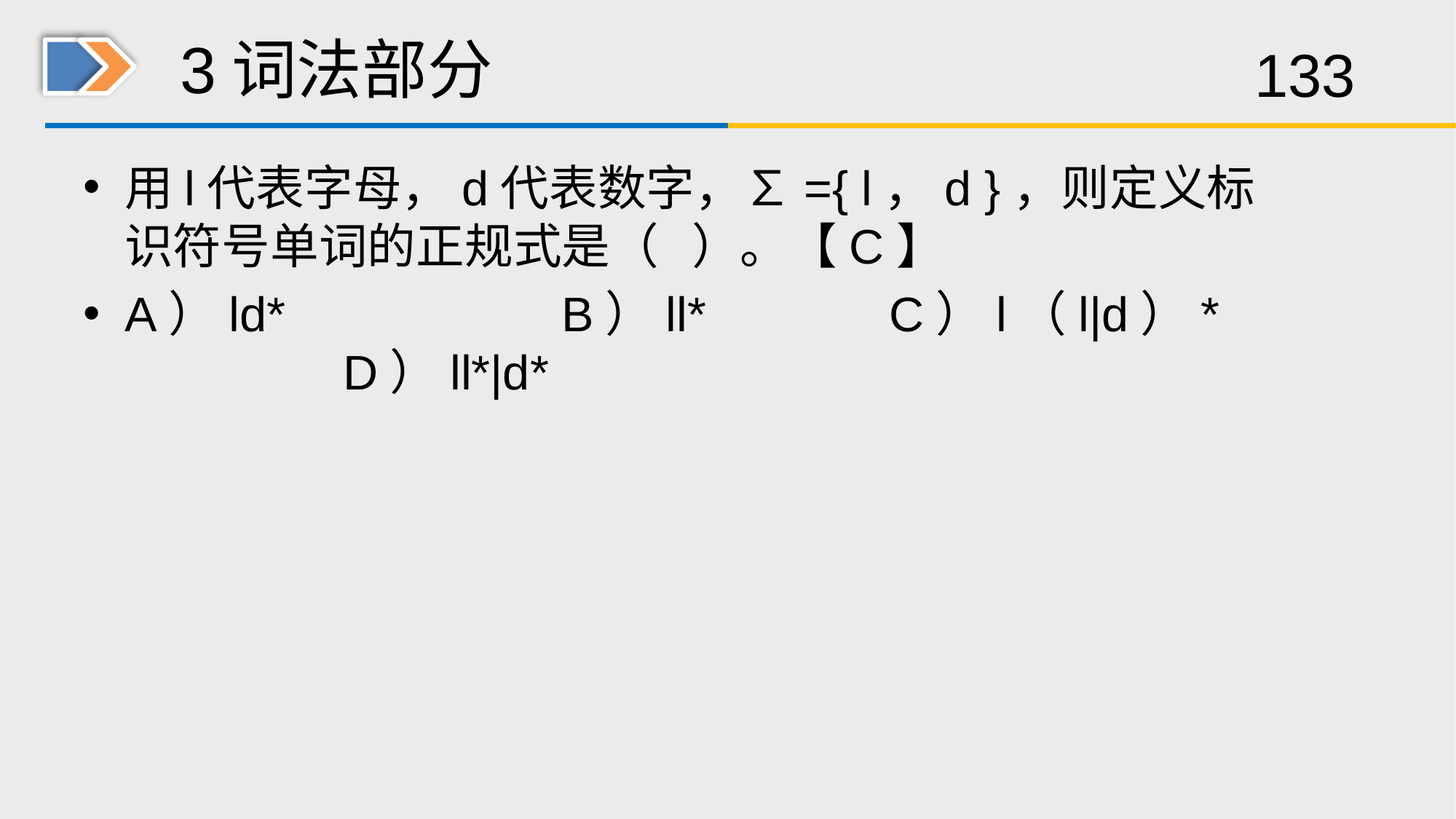

# 3词法部分
133
用l代表字母，d代表数字，∑={ l，d }，则定义标识符号单词的正规式是（   ）。【C】
A）ld*			B）ll*		C）l（l|d）*		D）ll*|d*